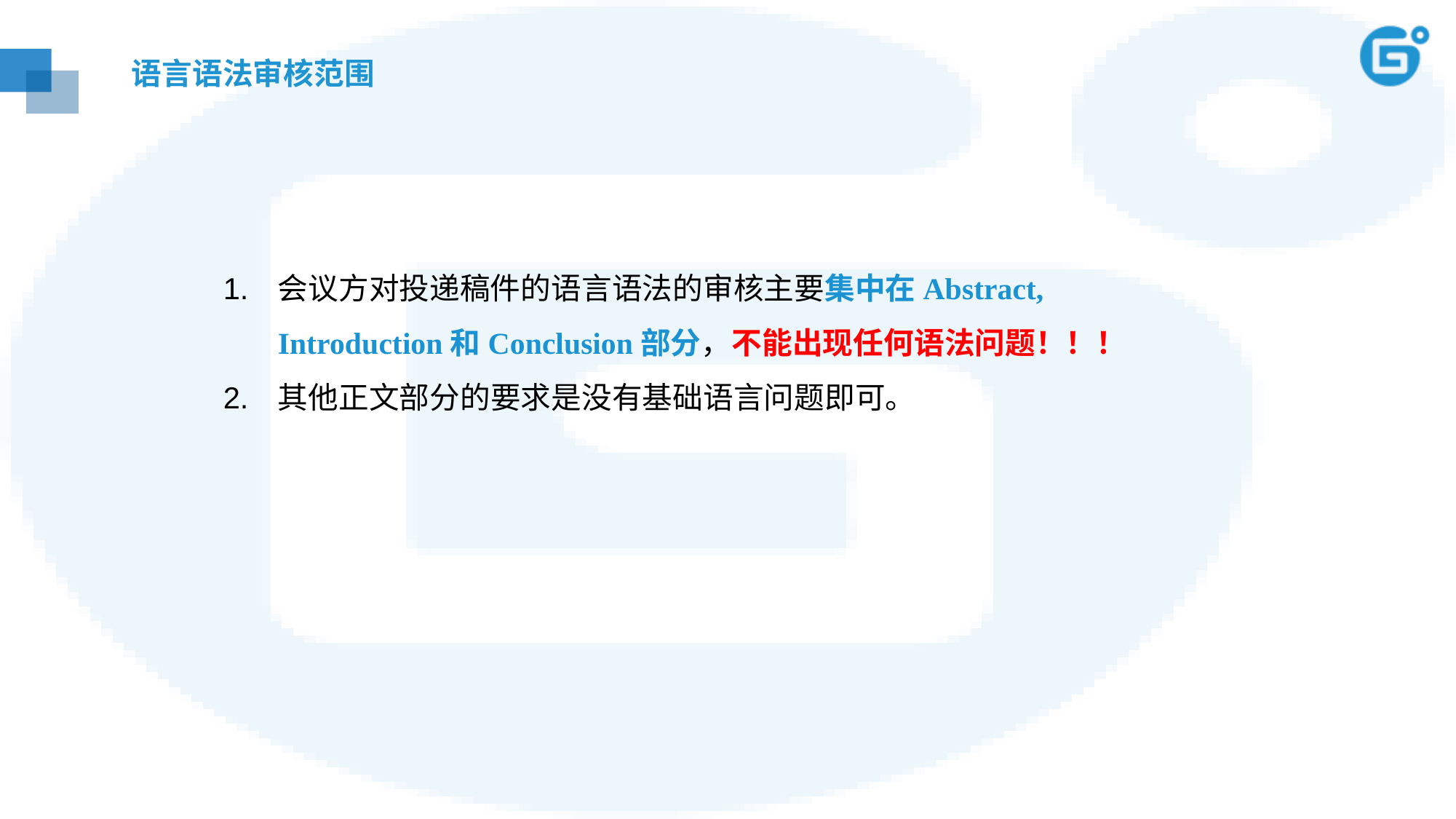

# 语言语法审核范围
会议方对投递稿件的语言语法的审核主要集中在Abstract, Introduction和Conclusion部分，不能出现任何语法问题！！！
其他正文部分的要求是没有基础语言问题即可。